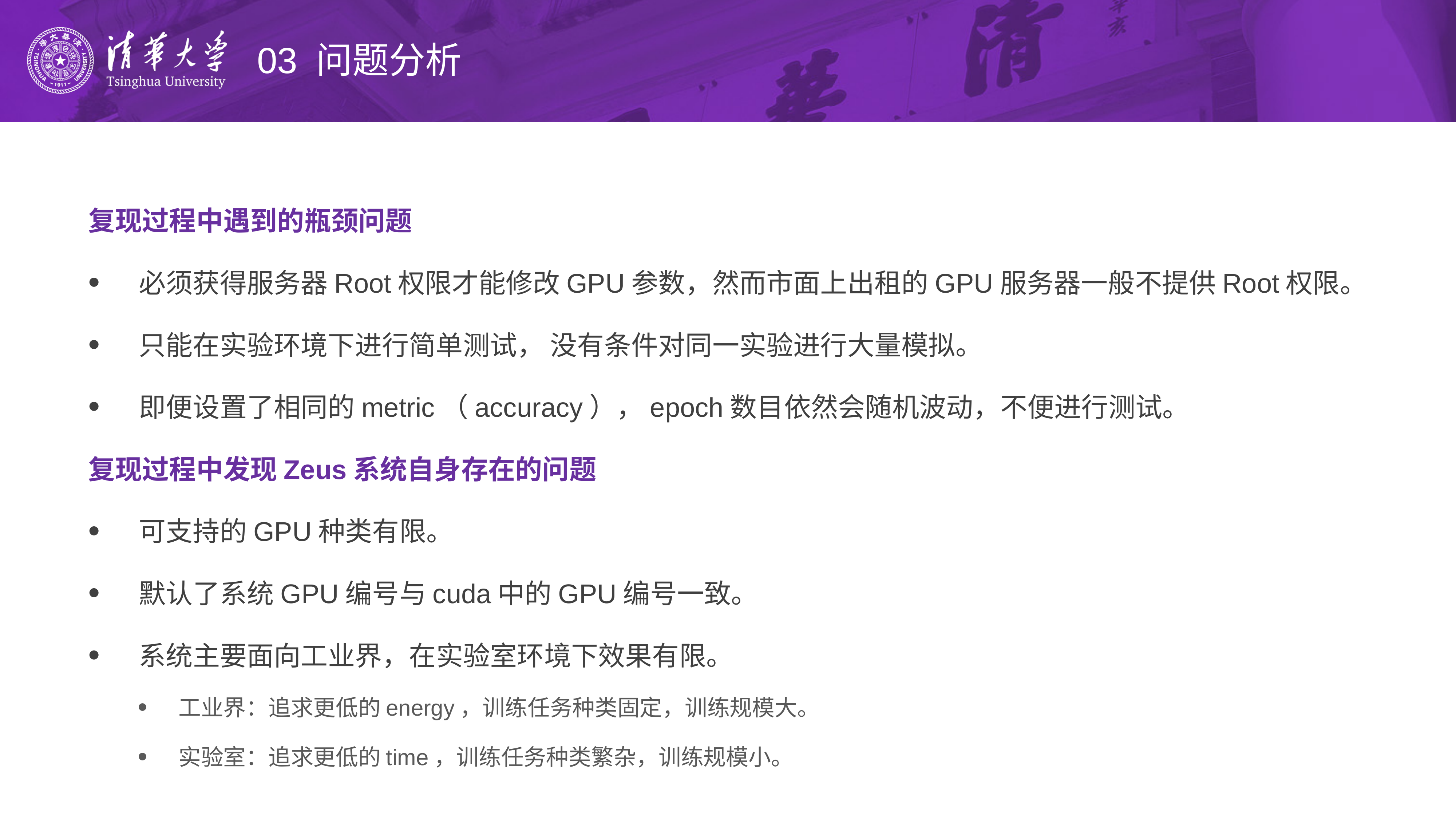

# 03 问题分析

复现过程中遇到的瓶颈问题
必须获得服务器Root权限才能修改GPU参数，然而市面上出租的GPU服务器一般不提供Root权限。
只能在实验环境下进行简单测试， 没有条件对同一实验进行大量模拟。
即便设置了相同的metric（accuracy），epoch数目依然会随机波动，不便进行测试。
复现过程中发现Zeus系统自身存在的问题
可支持的GPU种类有限。
默认了系统GPU编号与cuda中的GPU编号一致。
系统主要面向工业界，在实验室环境下效果有限。
工业界：追求更低的energy，训练任务种类固定，训练规模大。
实验室：追求更低的time，训练任务种类繁杂，训练规模小。